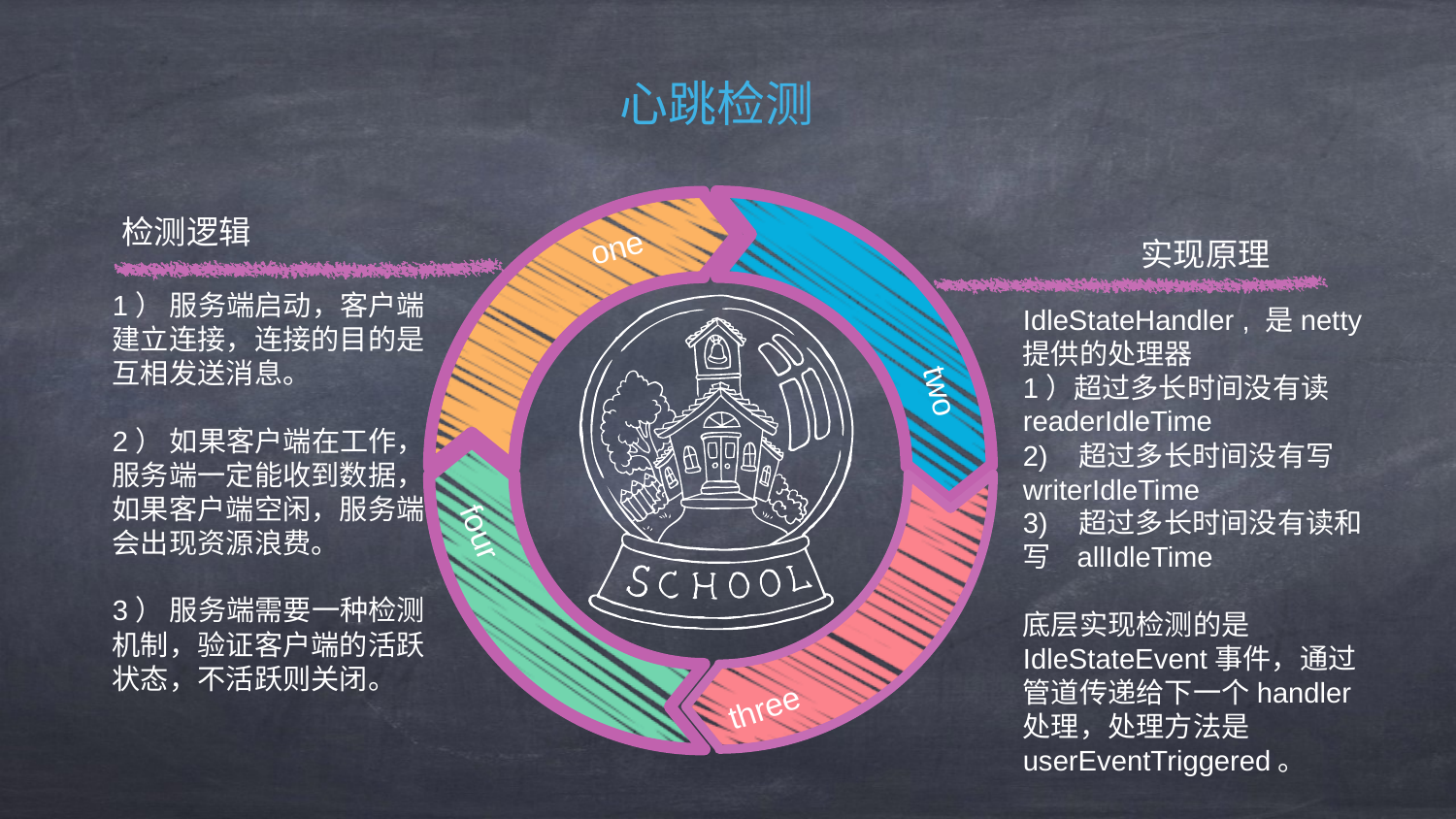

心跳检测

检测逻辑

one
实现原理

1） 服务端启动，客户端建立连接，连接的目的是互相发送消息。

2） 如果客户端在工作，服务端一定能收到数据，如果客户端空闲，服务端会出现资源浪费。

3） 服务端需要一种检测机制，验证客户端的活跃状态，不活跃则关闭。

IdleStateHandler , 是netty提供的处理器
1）超过多长时间没有读   readerIdleTime
2)   超过多长时间没有写   writerIdleTime
3)   超过多长时间没有读和写   allIdleTime

底层实现检测的是 IdleStateEvent事件，通过管道传递给下一个handler处理，处理方法是userEventTriggered。

two

four
three